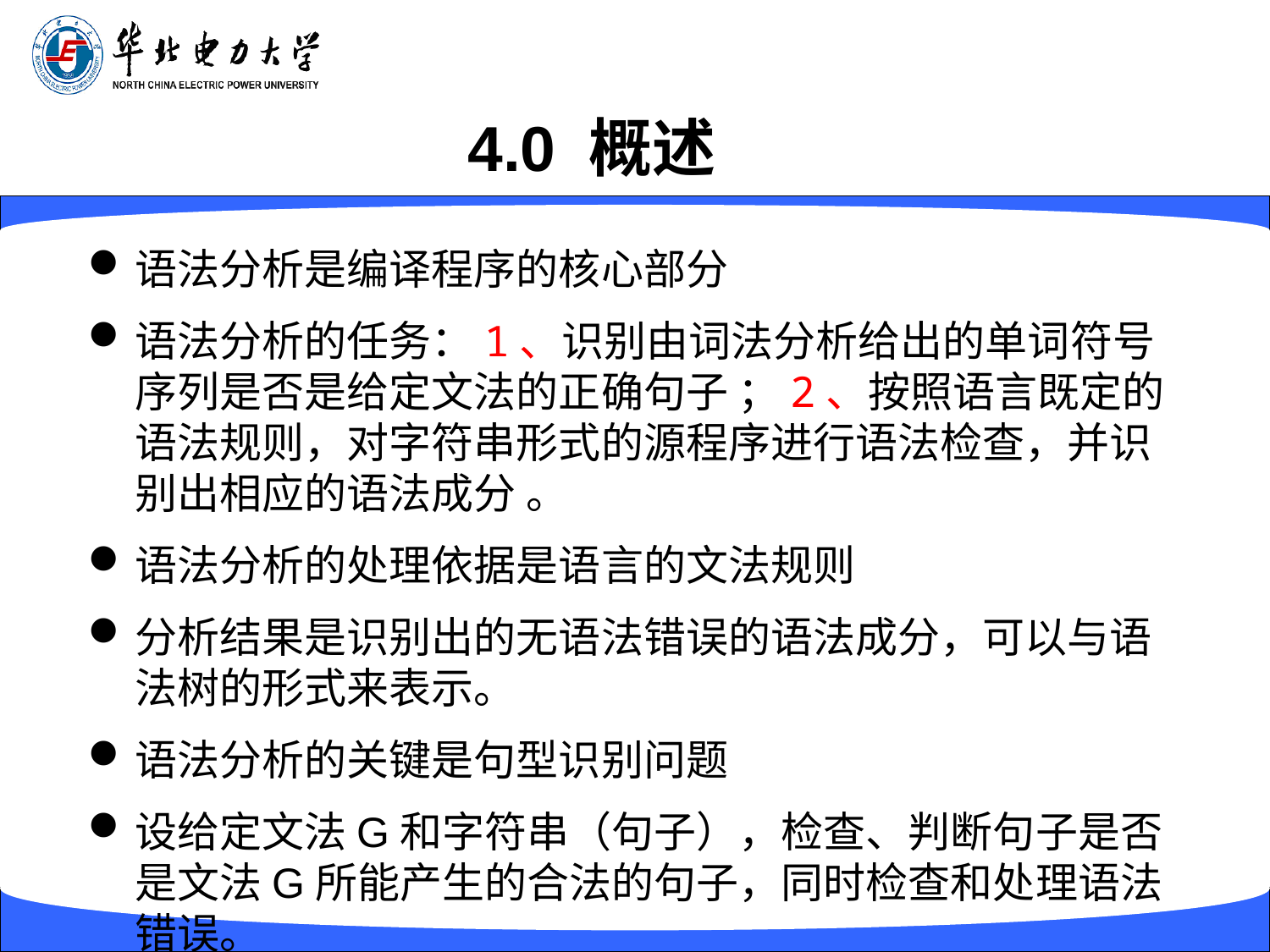

# 4.0 概述
语法分析是编译程序的核心部分
语法分析的任务：1、识别由词法分析给出的单词符号序列是否是给定文法的正确句子 ；2、按照语言既定的语法规则，对字符串形式的源程序进行语法检查，并识别出相应的语法成分 。
语法分析的处理依据是语言的文法规则
分析结果是识别出的无语法错误的语法成分，可以与语法树的形式来表示。
语法分析的关键是句型识别问题
设给定文法G和字符串（句子），检查、判断句子是否是文法G所能产生的合法的句子，同时检查和处理语法错误。